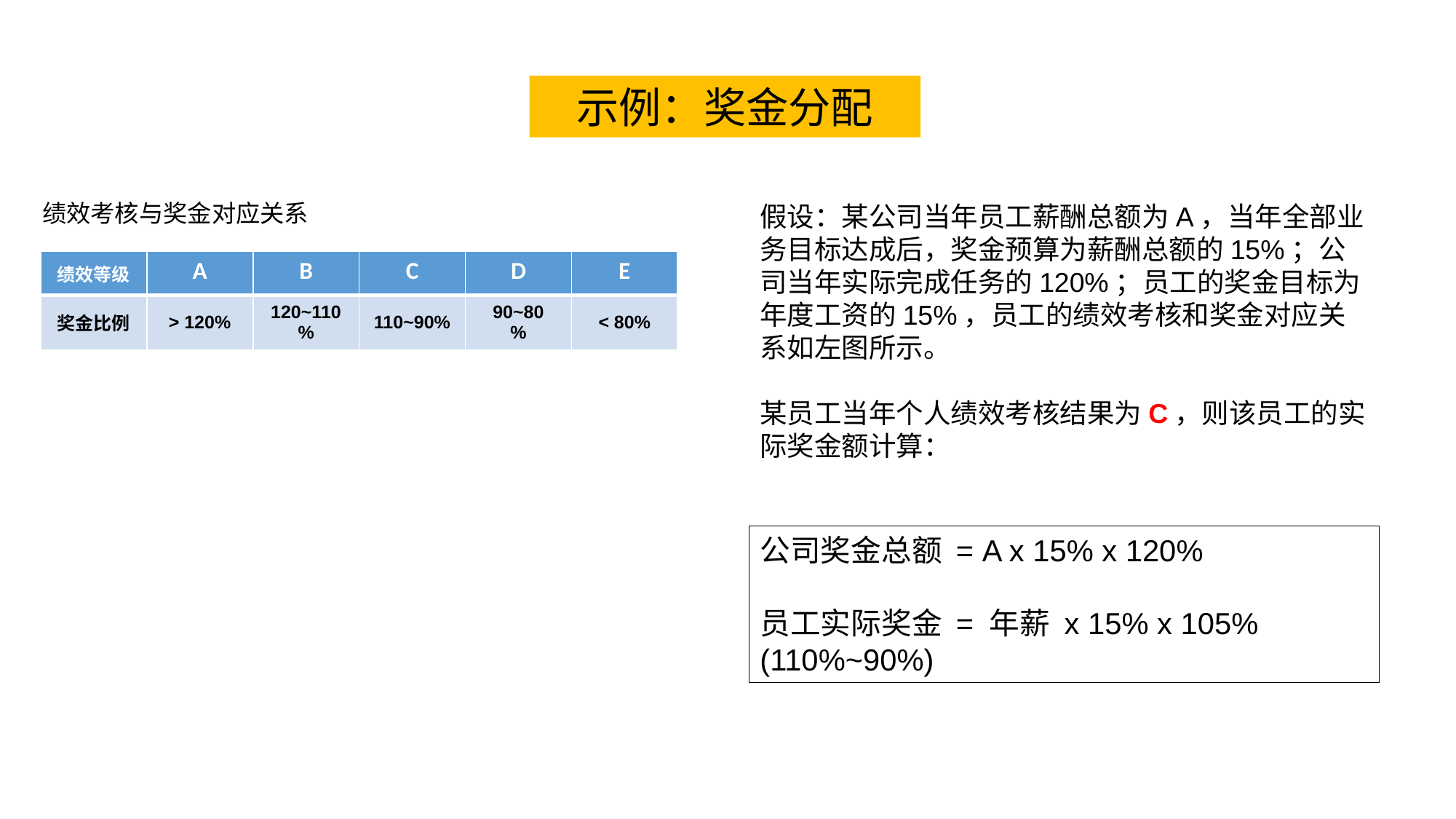

示例：奖金分配
绩效考核与奖金对应关系
假设：某公司当年员工薪酬总额为A，当年全部业务目标达成后，奖金预算为薪酬总额的15%；公司当年实际完成任务的120%；员工的奖金目标为年度工资的15%，员工的绩效考核和奖金对应关系如左图所示。

某员工当年个人绩效考核结果为C，则该员工的实际奖金额计算：
| 绩效等级 | A | B | C | D | E |
| --- | --- | --- | --- | --- | --- |
| 奖金比例 | > 120% | 120~110% | 110~90% | 90~80 % | < 80% |
公司奖金总额 = A x 15% x 120%

员工实际奖金 = 年薪 x 15% x 105% (110%~90%)